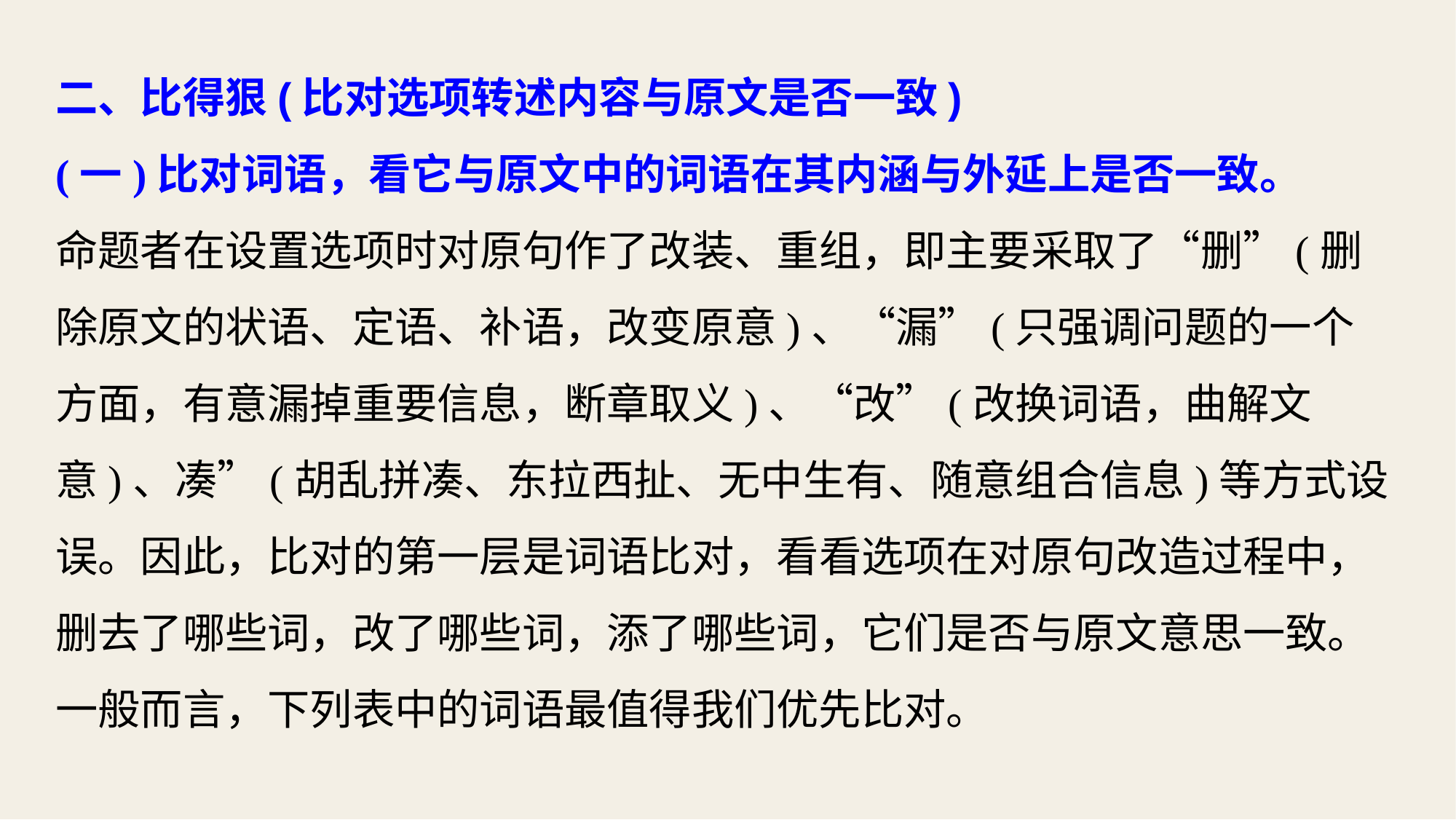

二、比得狠(比对选项转述内容与原文是否一致)
(一)比对词语，看它与原文中的词语在其内涵与外延上是否一致。
命题者在设置选项时对原句作了改装、重组，即主要采取了“删”(删除原文的状语、定语、补语，改变原意)、“漏”(只强调问题的一个方面，有意漏掉重要信息，断章取义)、“改”(改换词语，曲解文意)、凑”(胡乱拼凑、东拉西扯、无中生有、随意组合信息)等方式设误。因此，比对的第一层是词语比对，看看选项在对原句改造过程中，删去了哪些词，改了哪些词，添了哪些词，它们是否与原文意思一致。一般而言，下列表中的词语最值得我们优先比对。